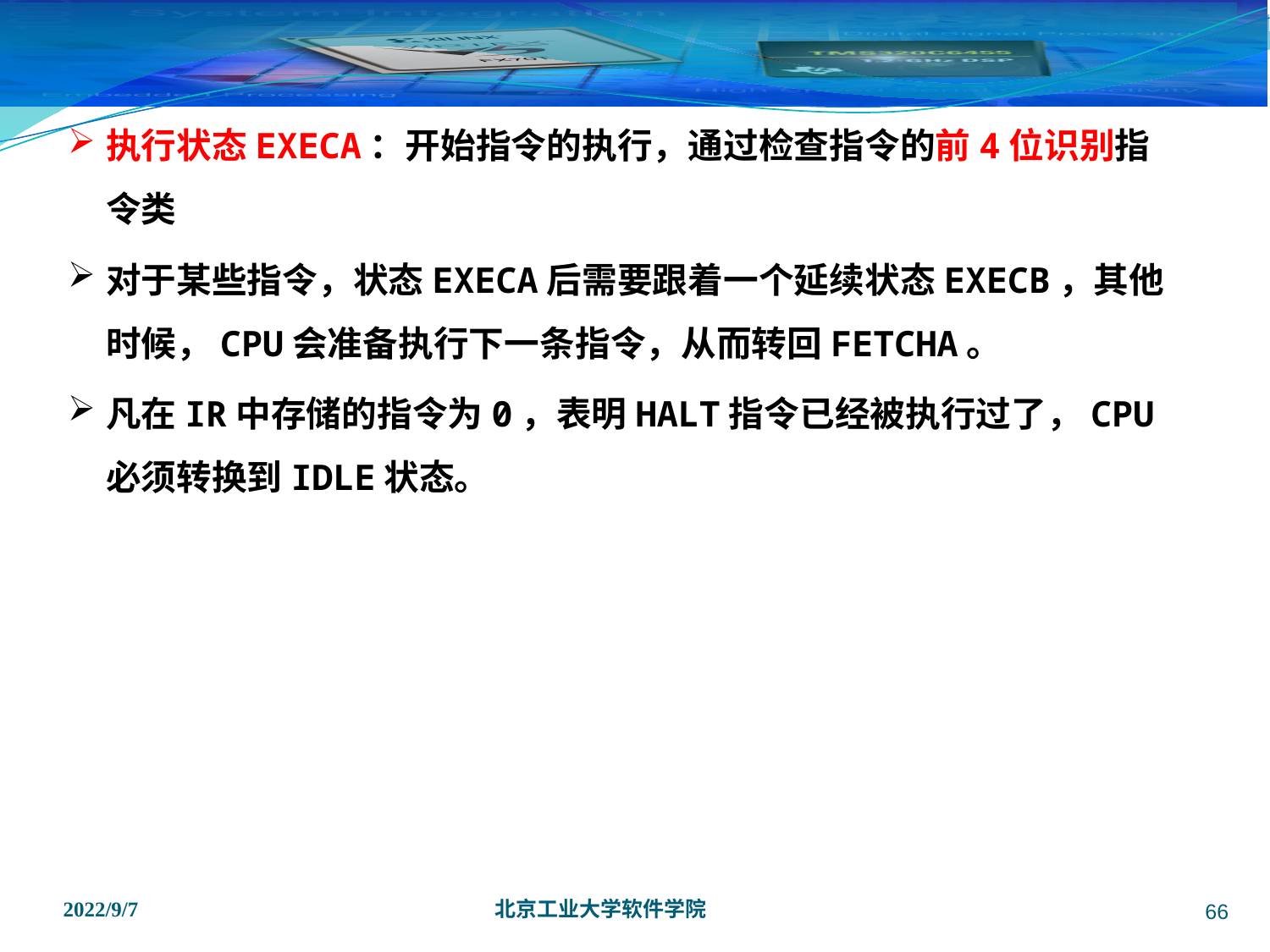

执行状态EXECA：开始指令的执行，通过检查指令的前4位识别指令类
对于某些指令，状态EXECA后需要跟着一个延续状态EXECB，其他时候，CPU会准备执行下一条指令，从而转回FETCHA。
凡在IR中存储的指令为0，表明HALT指令已经被执行过了，CPU必须转换到IDLE状态。